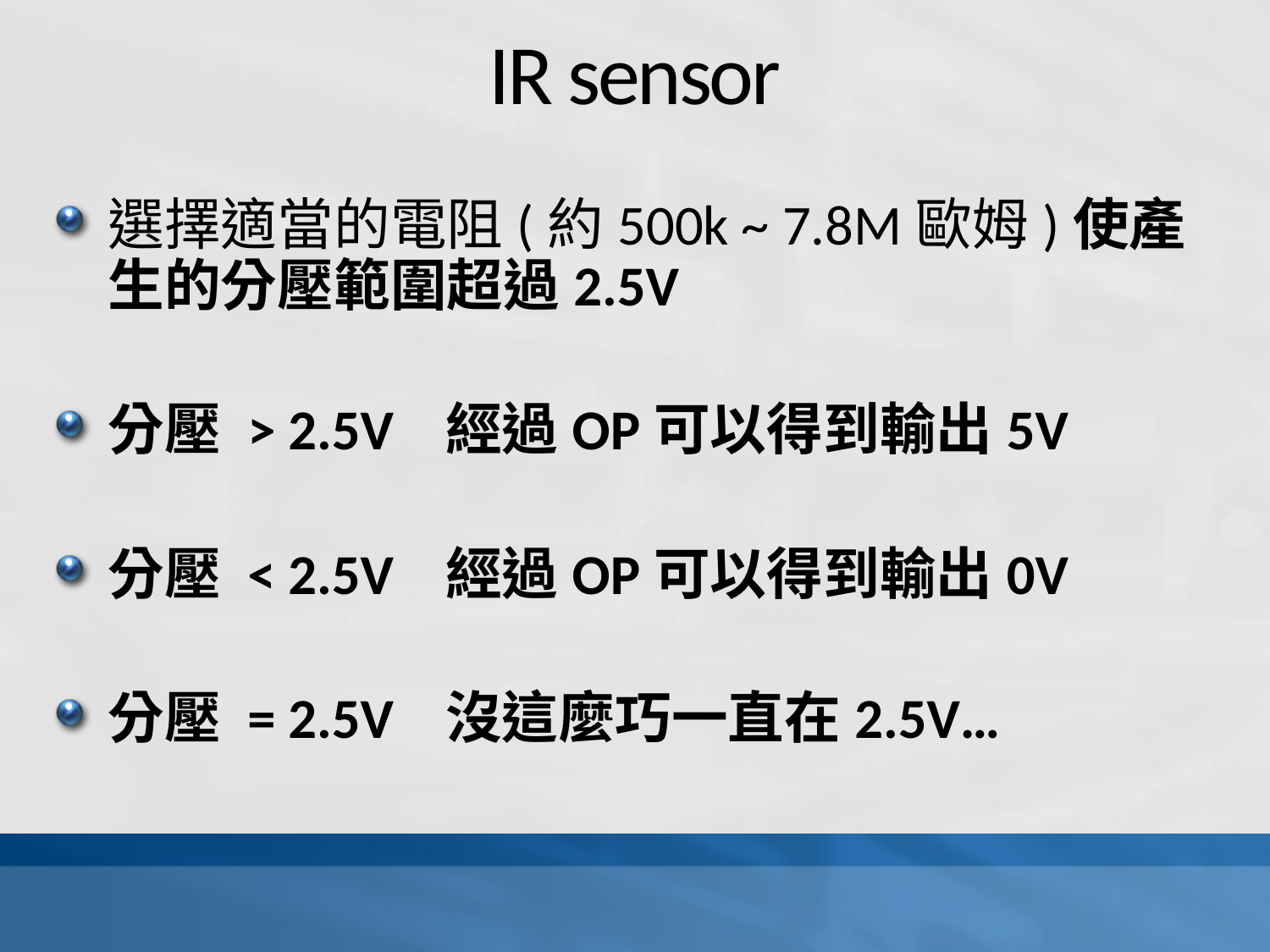

# IR sensor
選擇適當的電阻(約500k ~ 7.8M歐姆)使產生的分壓範圍超過2.5V

分壓 > 2.5V   經過OP可以得到輸出5V

分壓 < 2.5V   經過OP可以得到輸出0V

分壓 = 2.5V   沒這麼巧一直在2.5V…